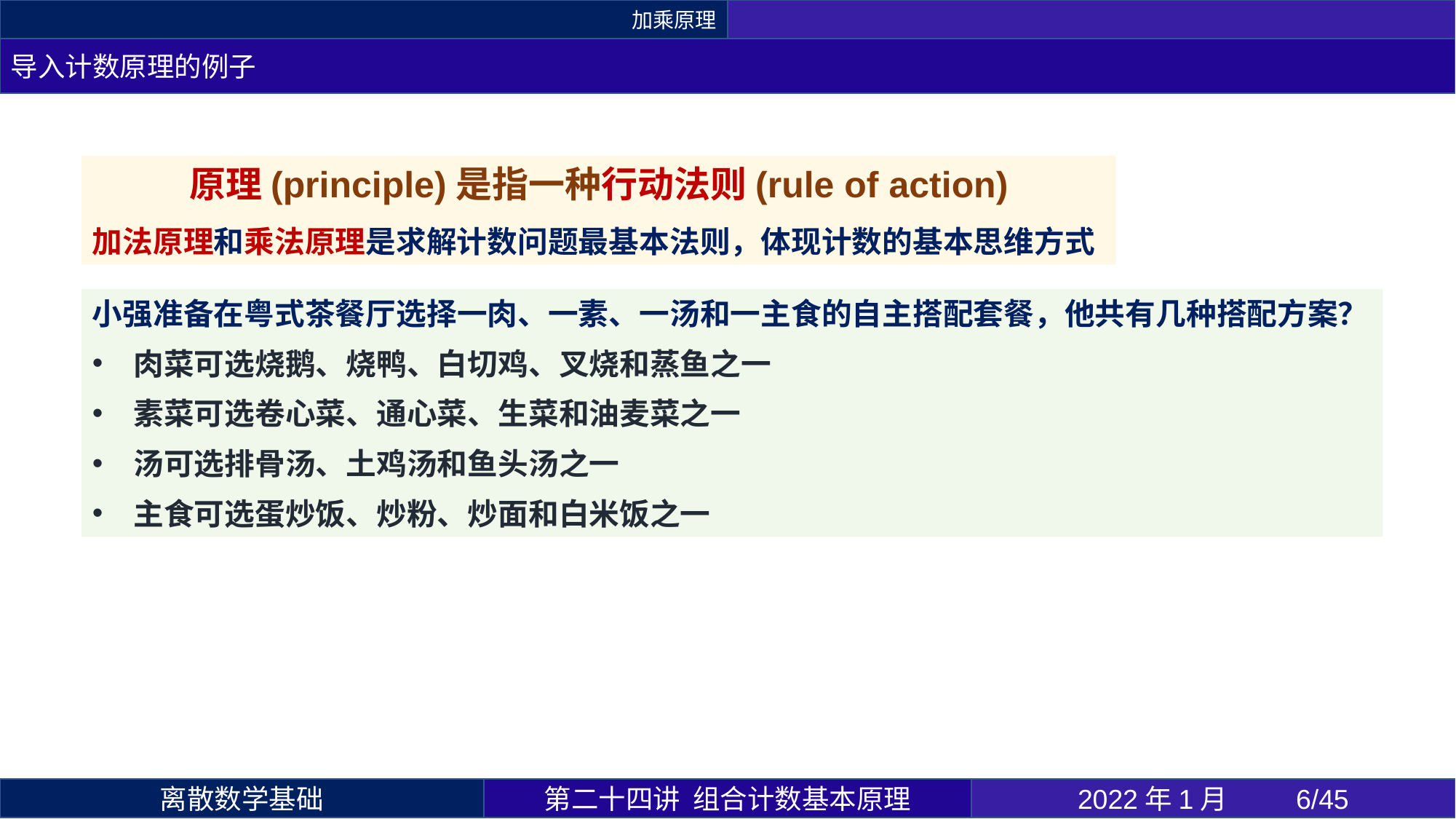

加乘原理
导入计数原理的例子
原理(principle)是指一种行动法则(rule of action)
加法原理和乘法原理是求解计数问题最基本法则，体现计数的基本思维方式
小强准备在粤式茶餐厅选择一肉、一素、一汤和一主食的自主搭配套餐，他共有几种搭配方案？
肉菜可选烧鹅、烧鸭、白切鸡、叉烧和蒸鱼之一
素菜可选卷心菜、通心菜、生菜和油麦菜之一
汤可选排骨汤、土鸡汤和鱼头汤之一
主食可选蛋炒饭、炒粉、炒面和白米饭之一
第二十四讲  组合计数基本原理
2022年1月 	6/45
离散数学基础